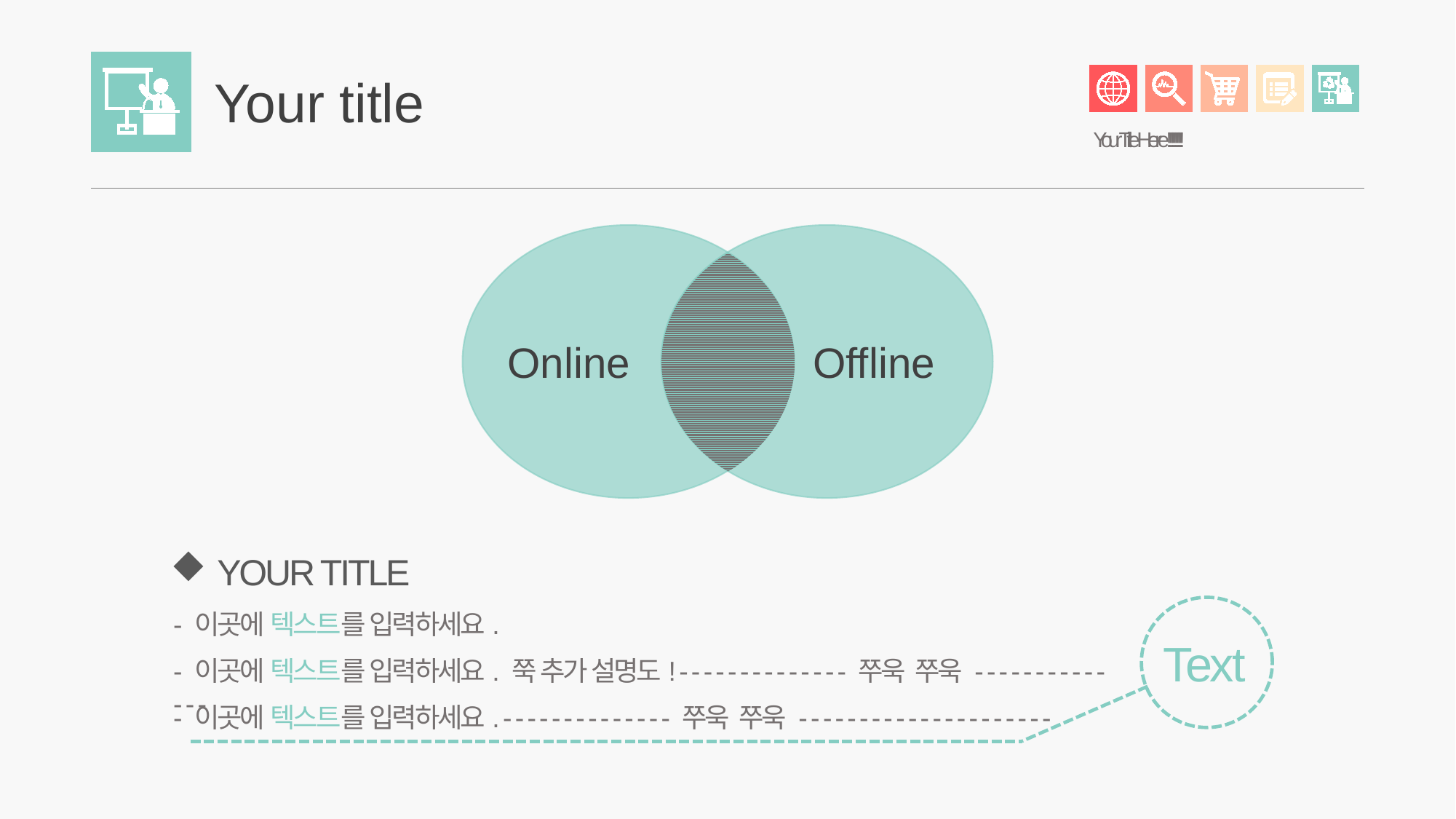

Your title

Your Title Here !!!!!!!!!!

Online
Offline
 YOUR TITLE
- 이곳에 텍스트를 입력하세요.
- 이곳에 텍스트를 입력하세요. 쭉 추가 설명도! - - - - - - - - - - - - - - 쭈욱  쭈욱 - - - - - - - - - - - - - -
- 이곳에 텍스트를 입력하세요. - - - - - - - - - - - - - - 쭈욱  쭈욱 - - - - - - - - - - - - - - - - - - - - -

Text